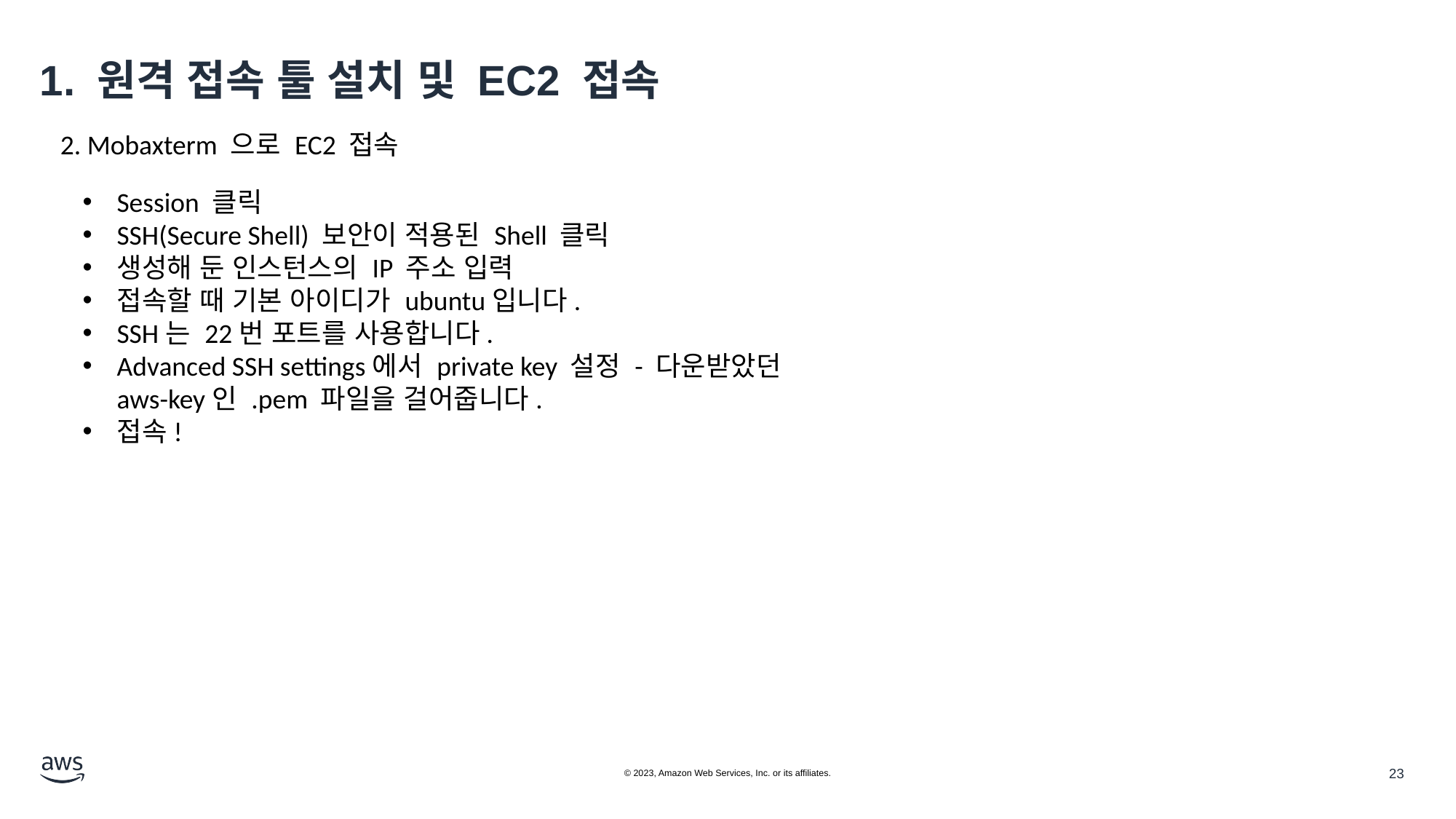

# 1. 원격 접속 툴 설치 및 EC2 접속
2. Mobaxterm 으로 EC2 접속
Session 클릭
SSH(Secure Shell) 보안이 적용된 Shell 클릭
생성해 둔 인스턴스의 IP 주소 입력
접속할 때 기본 아이디가 ubuntu입니다.
SSH는 22번 포트를 사용합니다.
Advanced SSH settings에서 private key 설정 - 다운받았던 aws-key인 .pem 파일을 걸어줍니다.
접속!
© 2023, Amazon Web Services, Inc. or its affiliates.
23